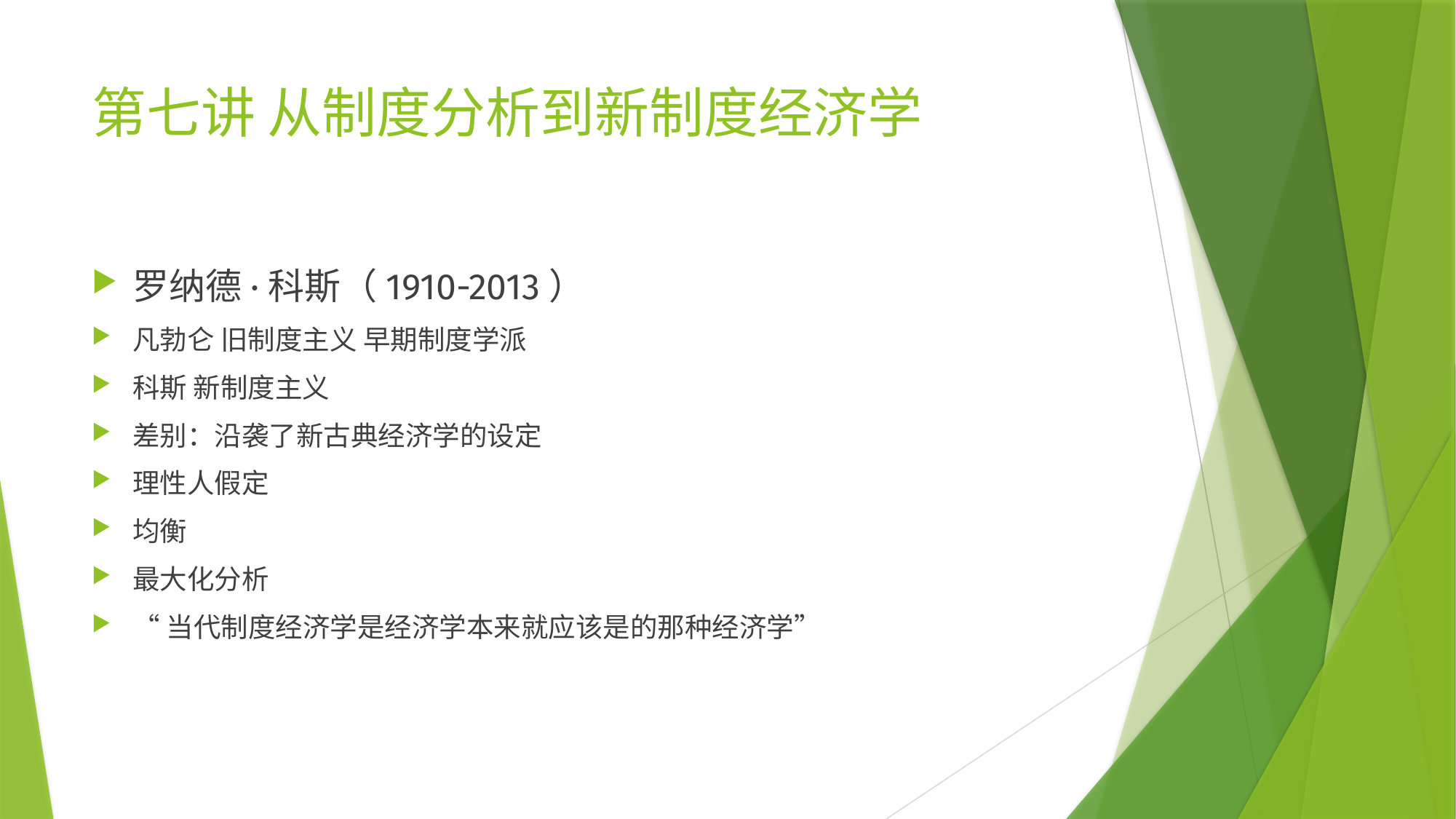

# 第七讲 从制度分析到新制度经济学
罗纳德·科斯（1910-2013）
凡勃仑 旧制度主义 早期制度学派
科斯 新制度主义
差别：沿袭了新古典经济学的设定
理性人假定
均衡
最大化分析
“当代制度经济学是经济学本来就应该是的那种经济学”